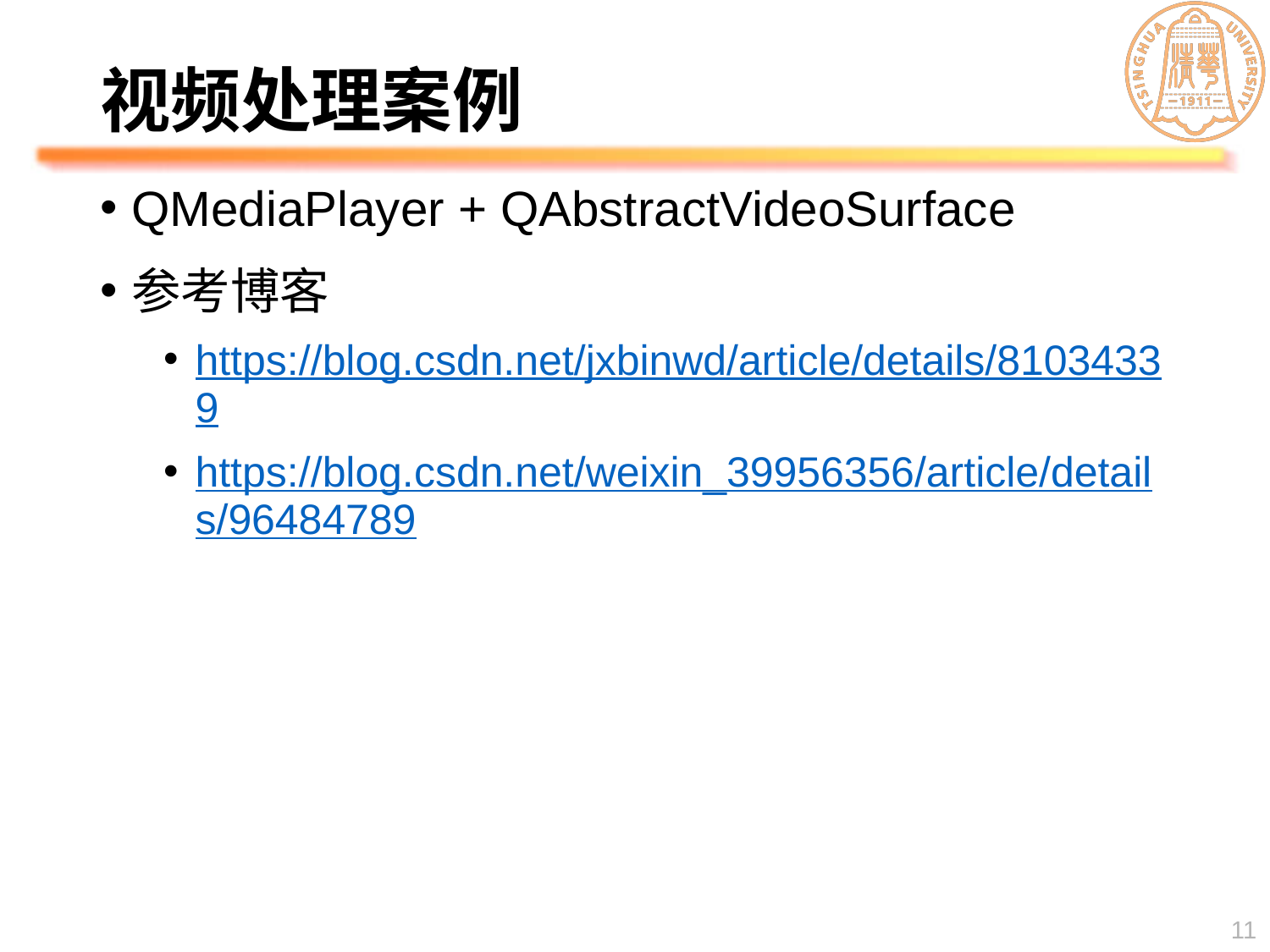

# 视频处理案例
QMediaPlayer + QAbstractVideoSurface
参考博客
https://blog.csdn.net/jxbinwd/article/details/81034339
https://blog.csdn.net/weixin_39956356/article/details/96484789

11